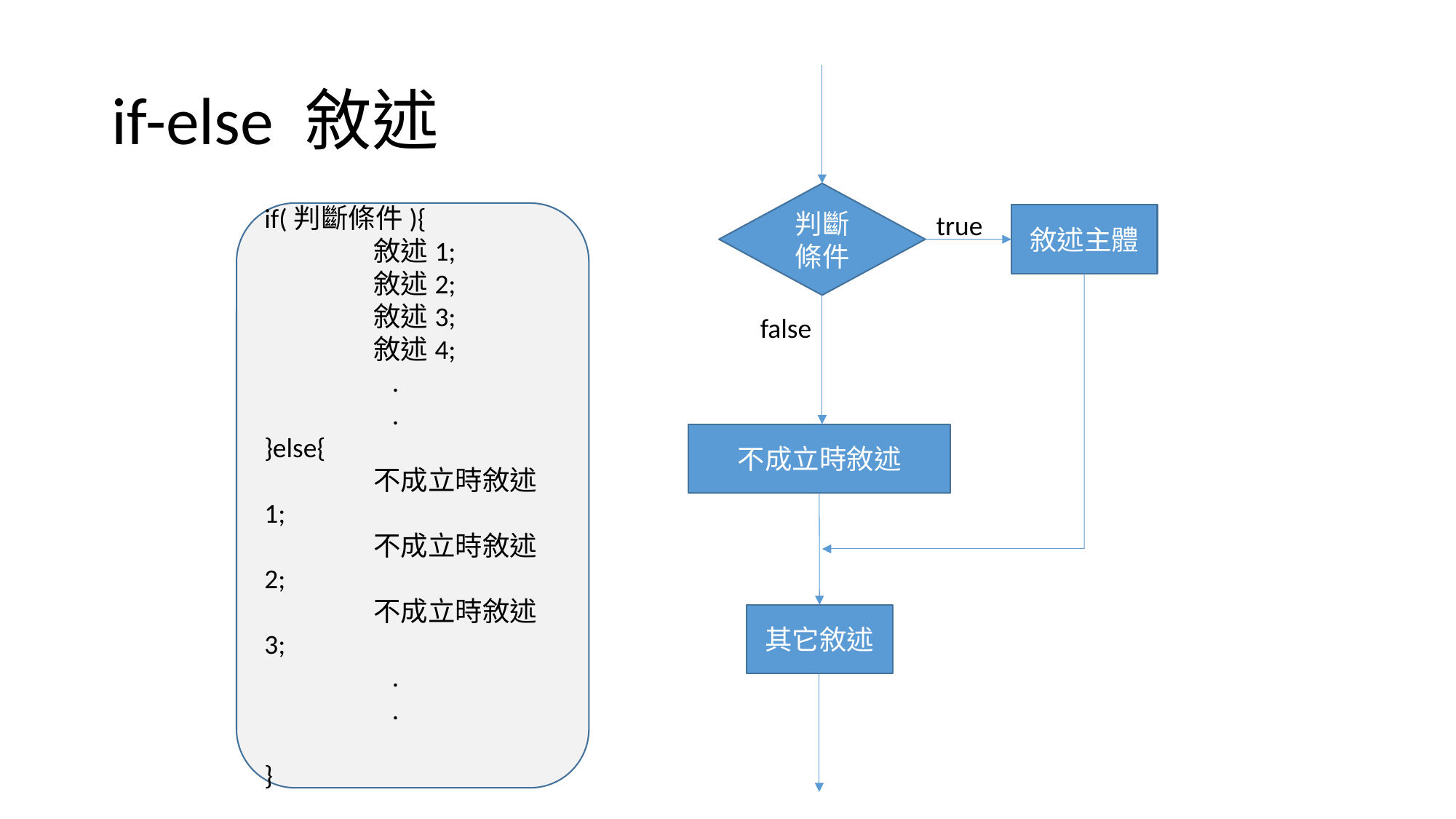

# if-else 敘述
判斷條件
true
if(判斷條件){
	敘述1;
	敘述2;
	敘述3;
	敘述4;
	   .
	   .
}else{
	不成立時敘述1;
	不成立時敘述2;
	不成立時敘述3;
	   .
	   .

}
敘述主體
false
不成立時敘述
其它敘述